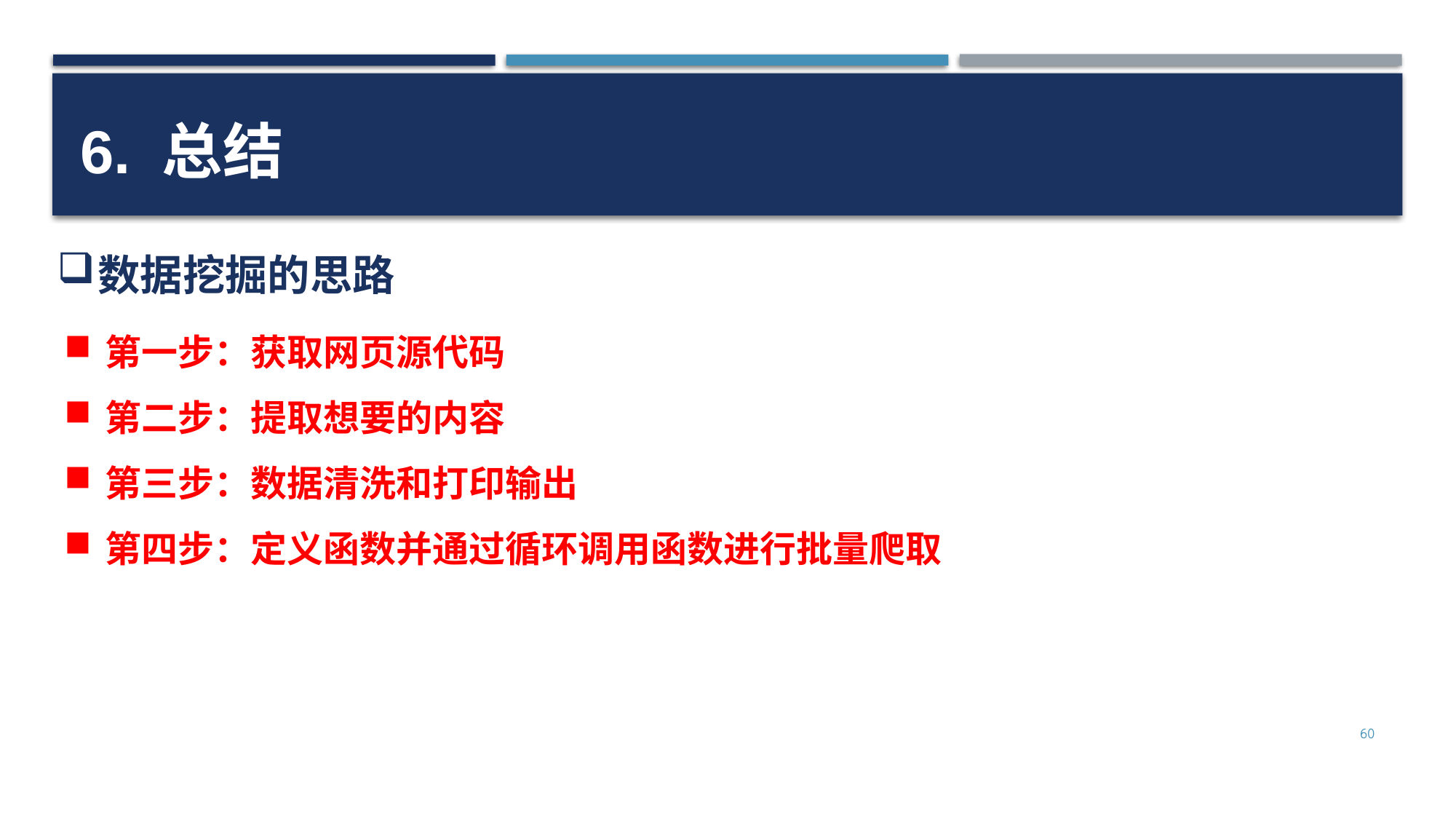

6. 总结
数据挖掘的思路
第一步：获取网页源代码
第二步：提取想要的内容
第三步：数据清洗和打印输出
第四步：定义函数并通过循环调用函数进行批量爬取
60